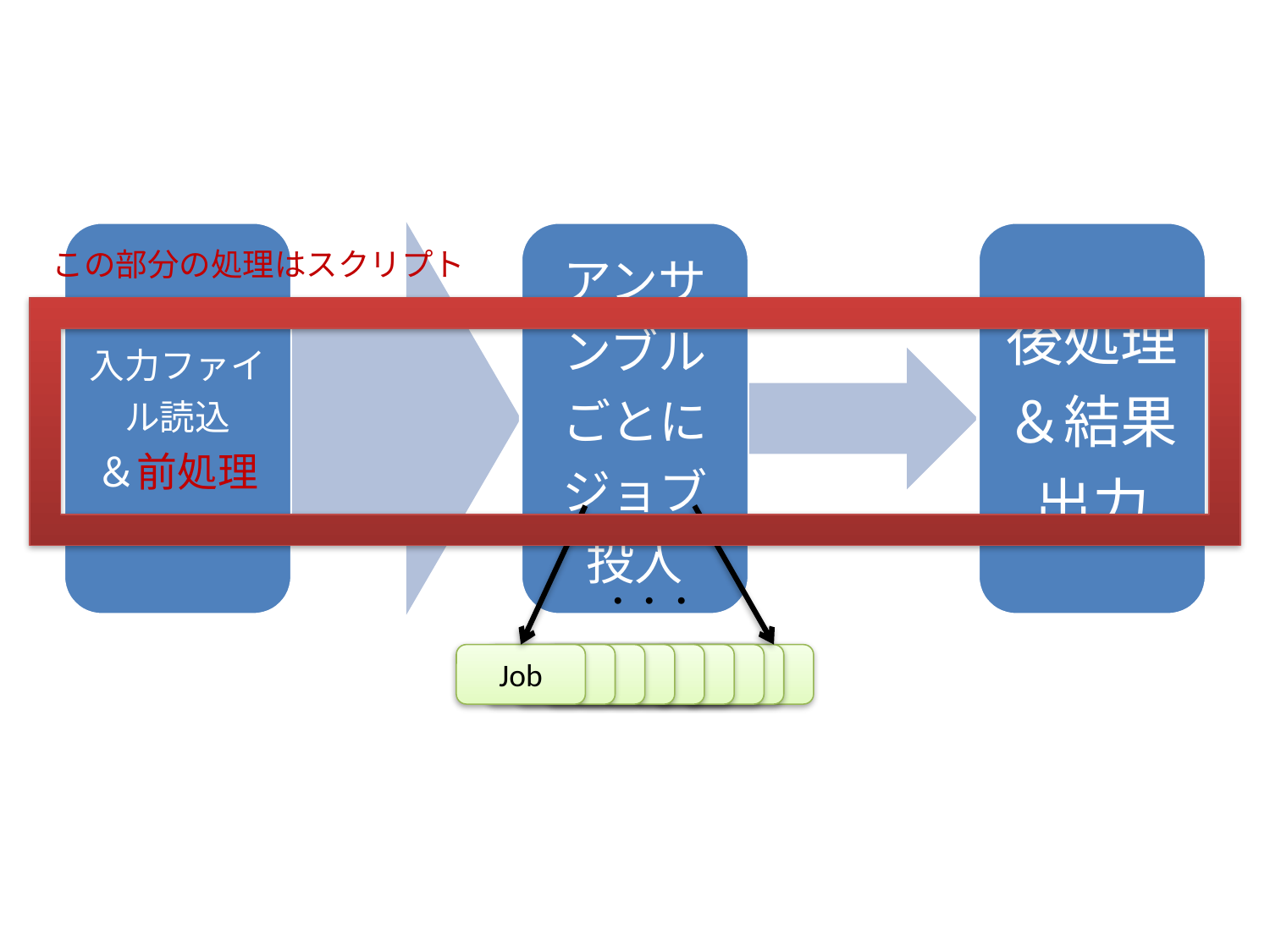

#
入力ファイル読込
＆前処理
アンサンブルごとにジョブ投入
後処理
＆結果出力
この部分の処理はスクリプト

・・・
Job
Job
Job
Job
Job
Job
Job
Job
Job